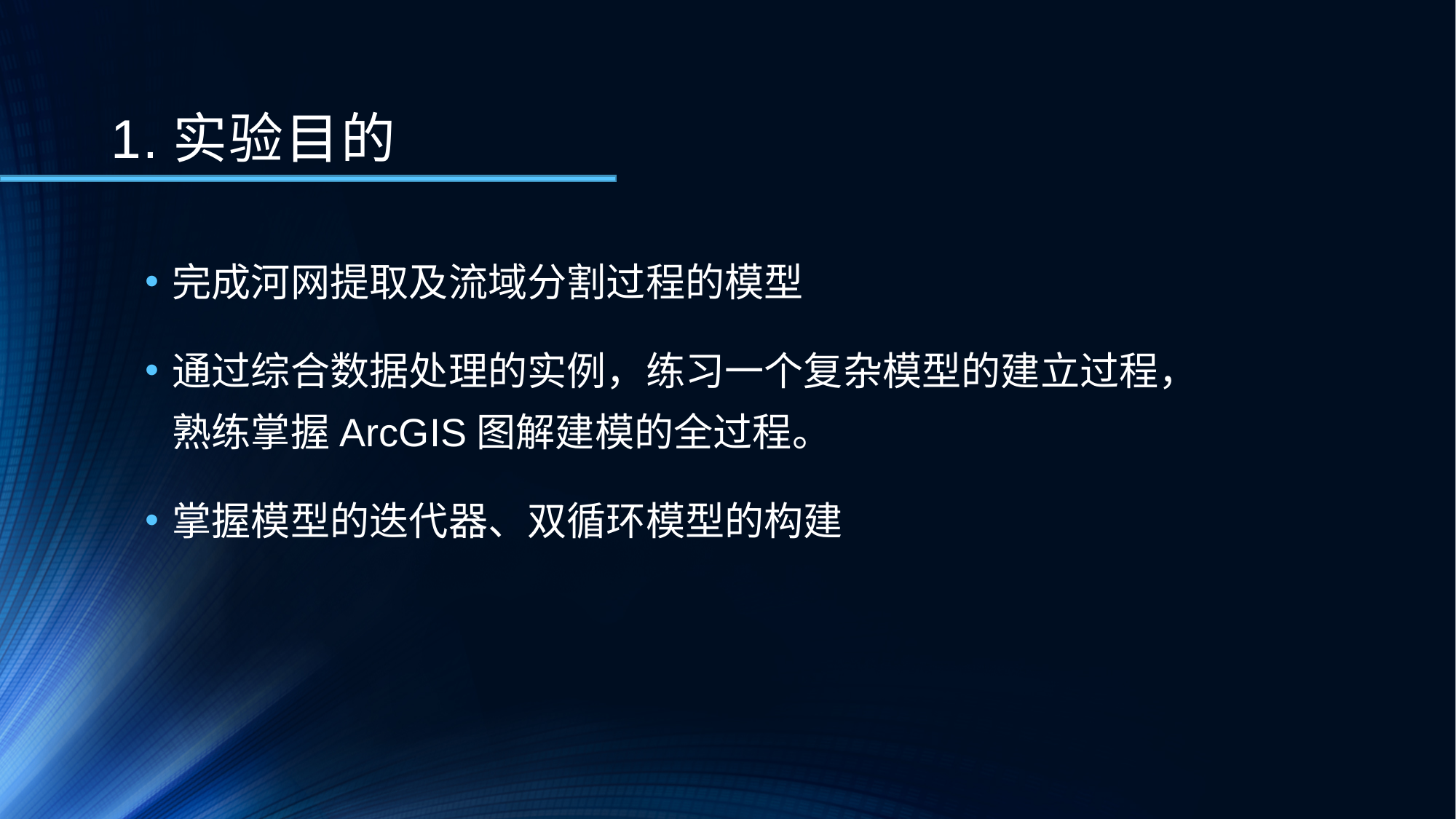

# 1.实验目的
完成河网提取及流域分割过程的模型
通过综合数据处理的实例，练习一个复杂模型的建立过程，熟练掌握ArcGIS图解建模的全过程。
掌握模型的迭代器、双循环模型的构建